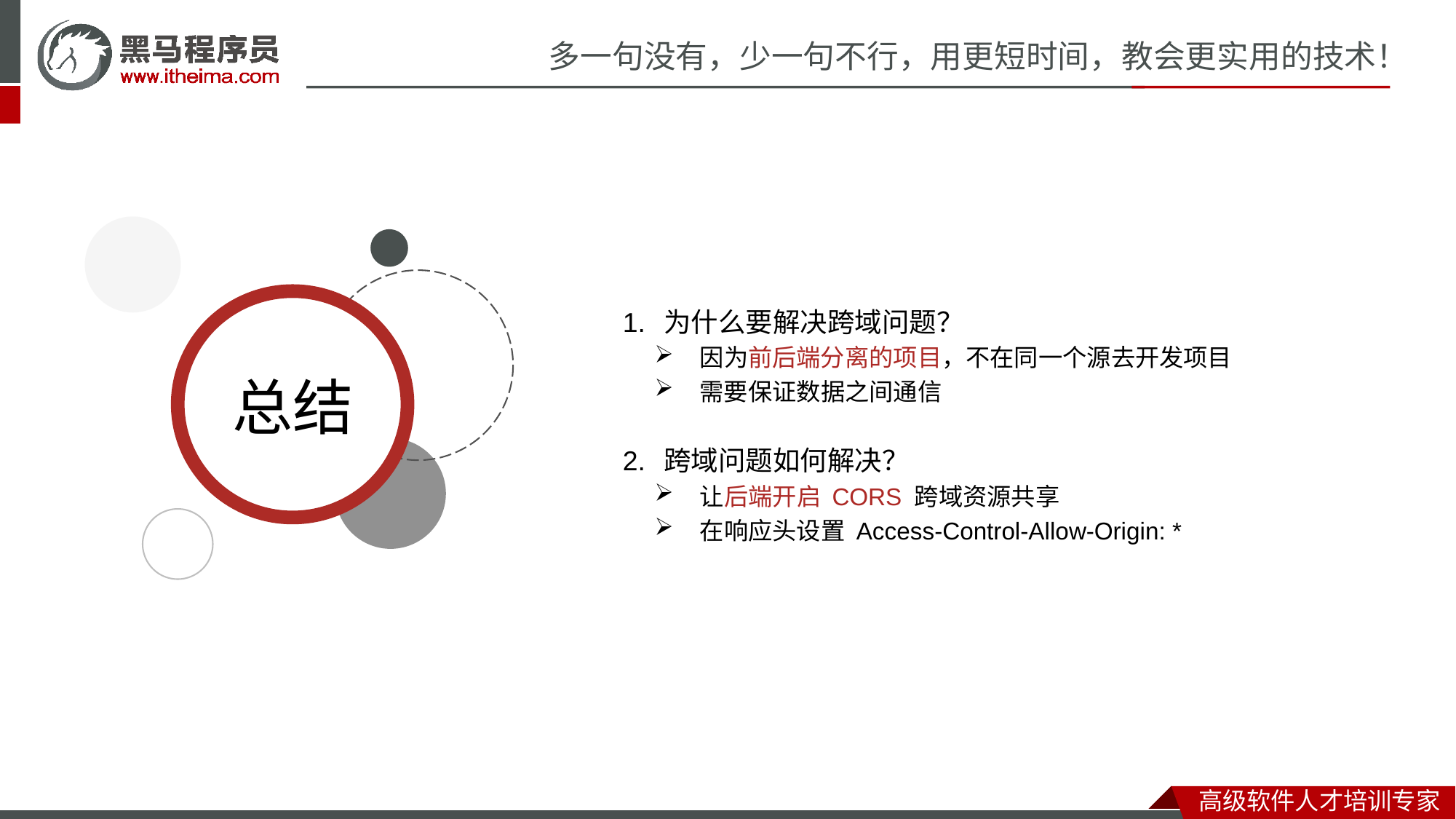

为什么要解决跨域问题？
 因为前后端分离的项目，不在同一个源去开发项目
 需要保证数据之间通信
跨域问题如何解决？
 让后端开启 CORS 跨域资源共享
 在响应头设置 Access-Control-Allow-Origin: *